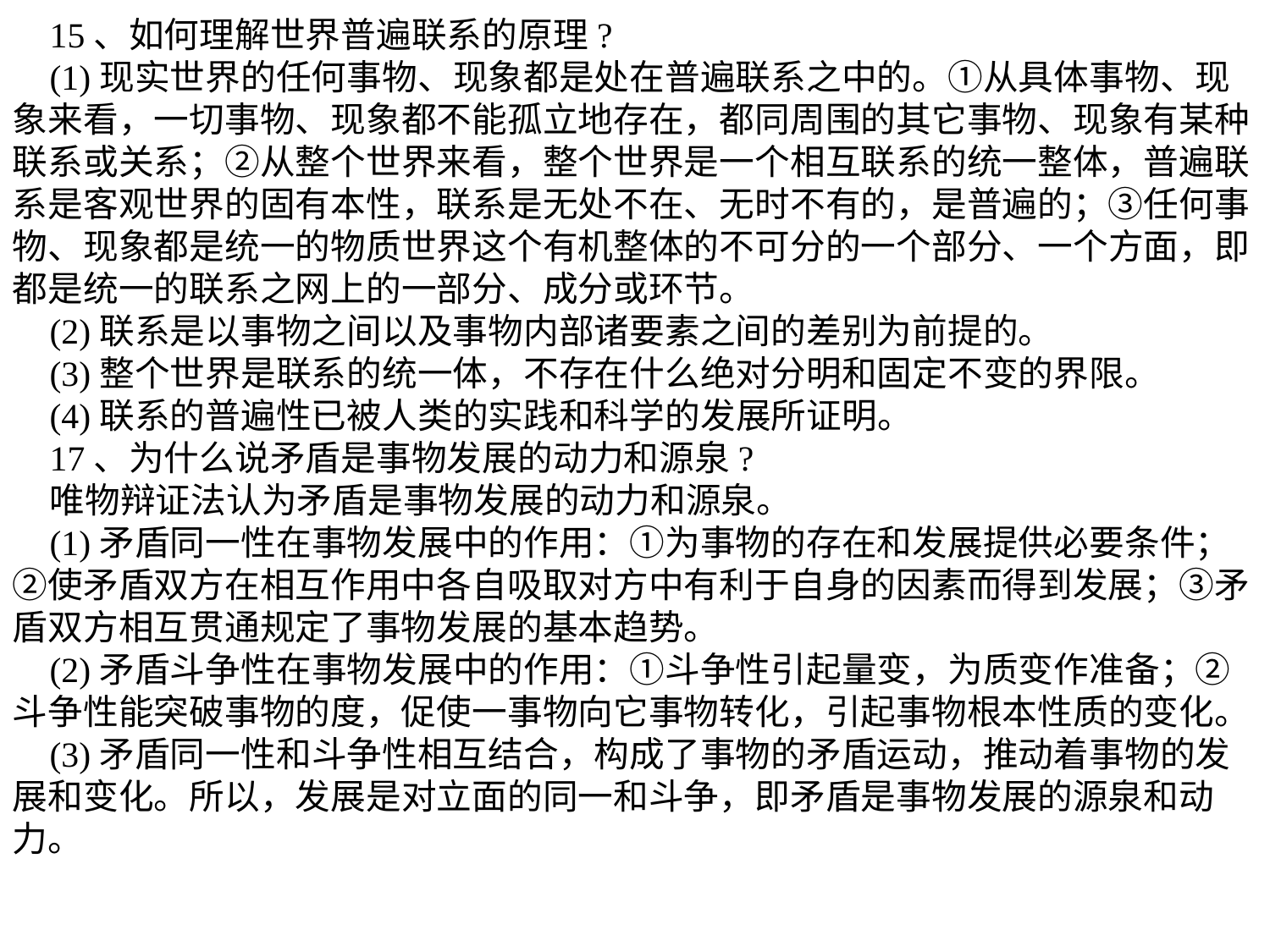

15、如何理解世界普遍联系的原理?
(1)现实世界的任何事物、现象都是处在普遍联系之中的。①从具体事物、现象来看，一切事物、现象都不能孤立地存在，都同周围的其它事物、现象有某种联系或关系；②从整个世界来看，整个世界是一个相互联系的统一整体，普遍联系是客观世界的固有本性，联系是无处不在、无时不有的，是普遍的；③任何事物、现象都是统一的物质世界这个有机整体的不可分的一个部分、一个方面，即都是统一的联系之网上的一部分、成分或环节。
(2)联系是以事物之间以及事物内部诸要素之间的差别为前提的。
(3)整个世界是联系的统一体，不存在什么绝对分明和固定不变的界限。
(4)联系的普遍性已被人类的实践和科学的发展所证明。
17、为什么说矛盾是事物发展的动力和源泉?
唯物辩证法认为矛盾是事物发展的动力和源泉。
(1)矛盾同一性在事物发展中的作用：①为事物的存在和发展提供必要条件；②使矛盾双方在相互作用中各自吸取对方中有利于自身的因素而得到发展；③矛盾双方相互贯通规定了事物发展的基本趋势。
(2)矛盾斗争性在事物发展中的作用：①斗争性引起量变，为质变作准备；②斗争性能突破事物的度，促使一事物向它事物转化，引起事物根本性质的变化。
(3)矛盾同一性和斗争性相互结合，构成了事物的矛盾运动，推动着事物的发展和变化。所以，发展是对立面的同一和斗争，即矛盾是事物发展的源泉和动力。